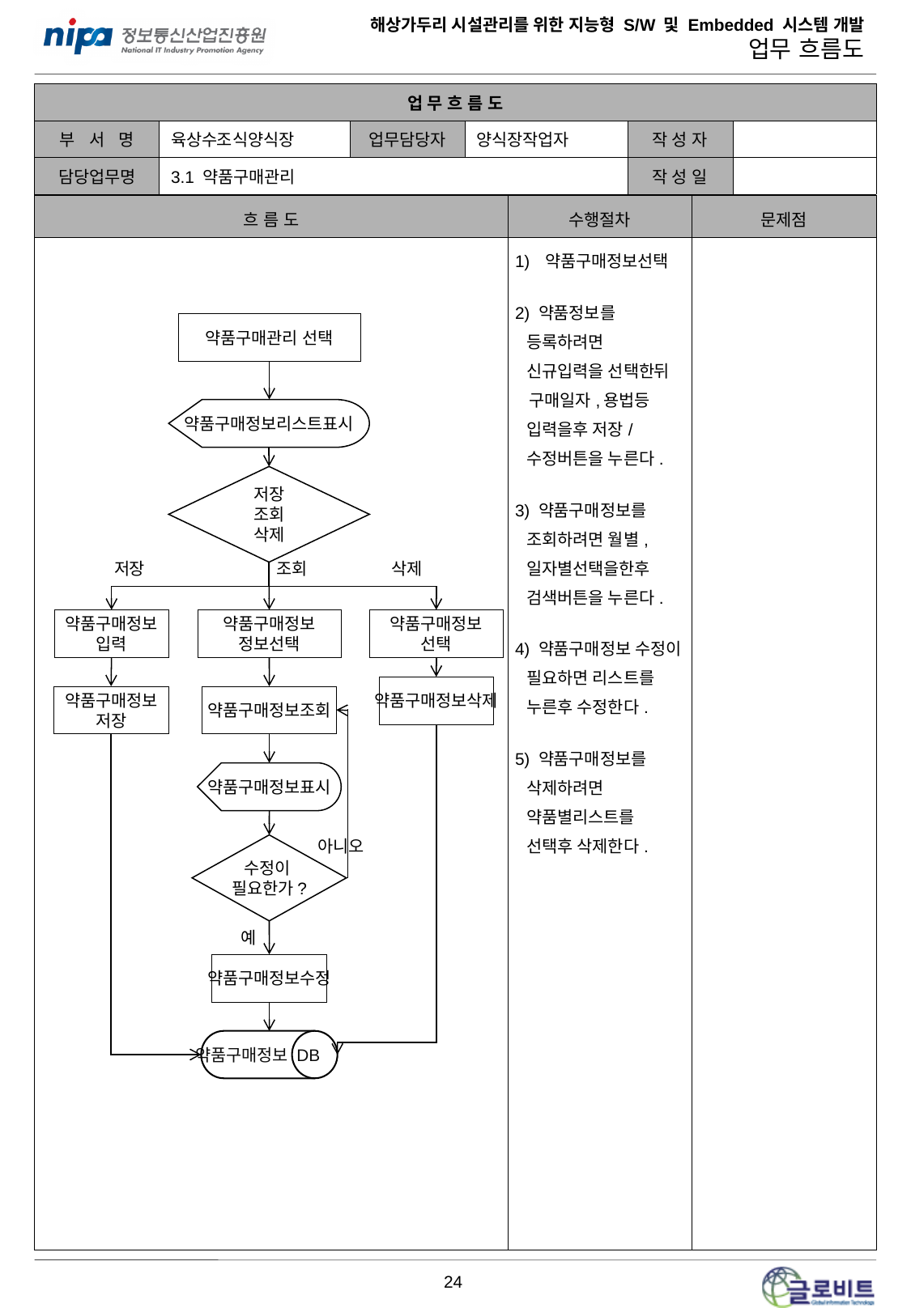

| 업 무 흐 름 도 |  |  |  |  |  |
| --- | --- | --- | --- | --- | --- |
| 부 서 명 | 육상수조식양식장 | 업무담당자 | 양식장작업자 | 작 성 자 |  |
| 담당업무명 | 3.1 약품구매관리 |  |  | 작 성 일 |  |
| 흐 름 도 | 수행절차 | 문제점 |
| --- | --- | --- |
|  | 약품구매정보선택 2) 약품정보를 등록하려면 신규입력을 선택한뒤 구매일자,용법등 입력을후 저장/수정버튼을 누른다. 3) 약품구매정보를 조회하려면 월별,일자별선택을한후 검색버튼을 누른다. 4) 약품구매정보 수정이 필요하면 리스트를 누른후 수정한다. 5) 약품구매정보를 삭제하려면 약품별리스트를 선택후 삭제한다. |  |
약품구매관리 선택
약품구매정보리스트표시
저장
조회
삭제
저장
조회
삭제
약품구매정보
입력
약품구매정보
정보선택
약품구매정보
선택
약품구매정보삭제
약품구매정보
저장
약품구매정보조회
약품구매정보표시
아니오
수정이
필요한가?
예
약품구매정보수정
약품구매정보 DB